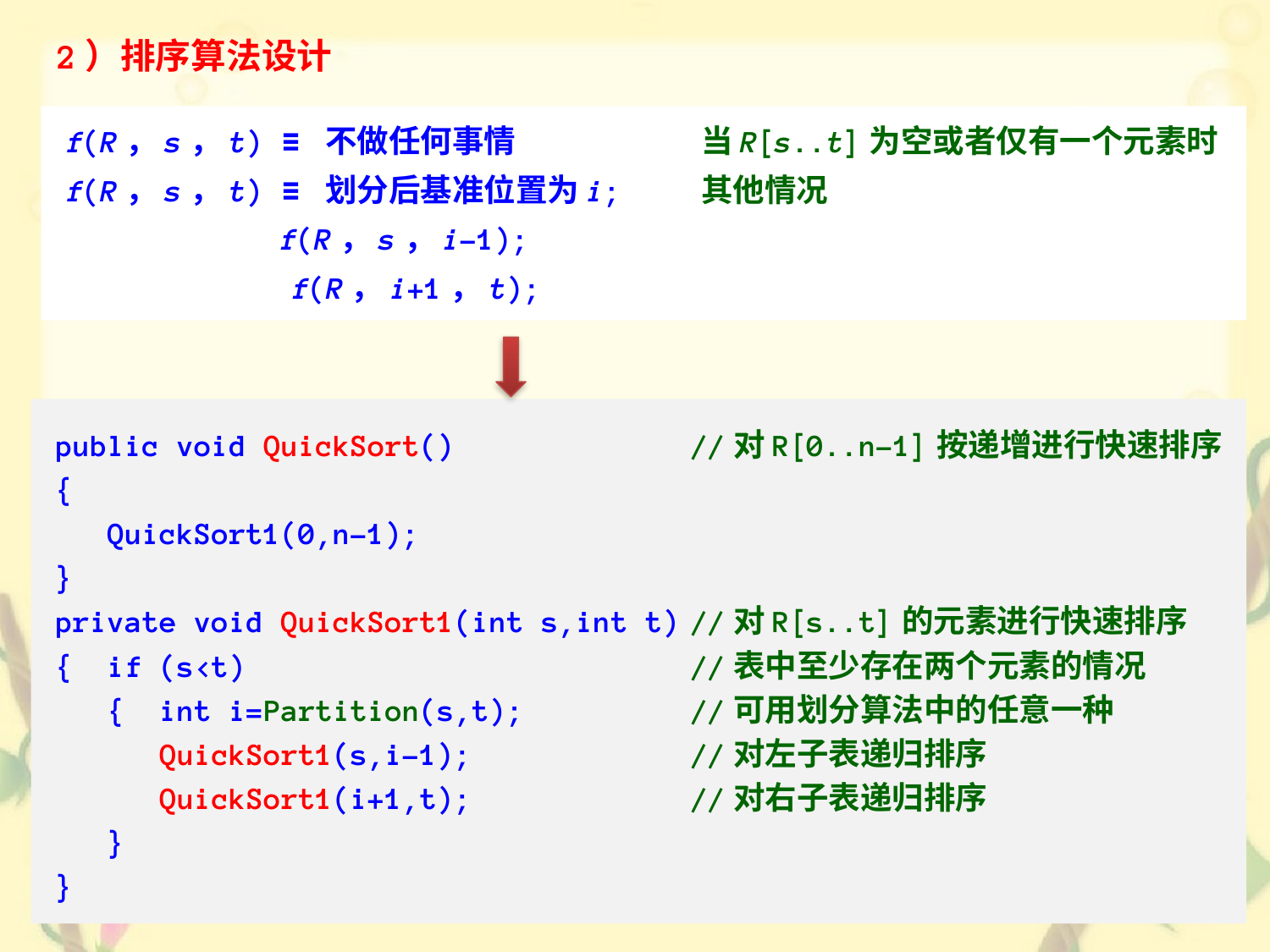

2）排序算法设计
f(R，s，t) ≡ 不做任何事情		当R[s..t]为空或者仅有一个元素时
f(R，s，t) ≡ 划分后基准位置为i;	其他情况
	     f(R，s，i-1);
             f(R，i+1，t);

public void QuickSort()		//对R[0..n-1]按递增进行快速排序
{
   QuickSort1(0,n-1);
}
private void QuickSort1(int s,int t)	//对R[s..t]的元素进行快速排序
{  if (s<t)	 			//表中至少存在两个元素的情况
   {  int i=Partition(s,t);		//可用划分算法中的任意一种
      QuickSort1(s,i-1);		//对左子表递归排序
      QuickSort1(i+1,t);		//对右子表递归排序
   }
}